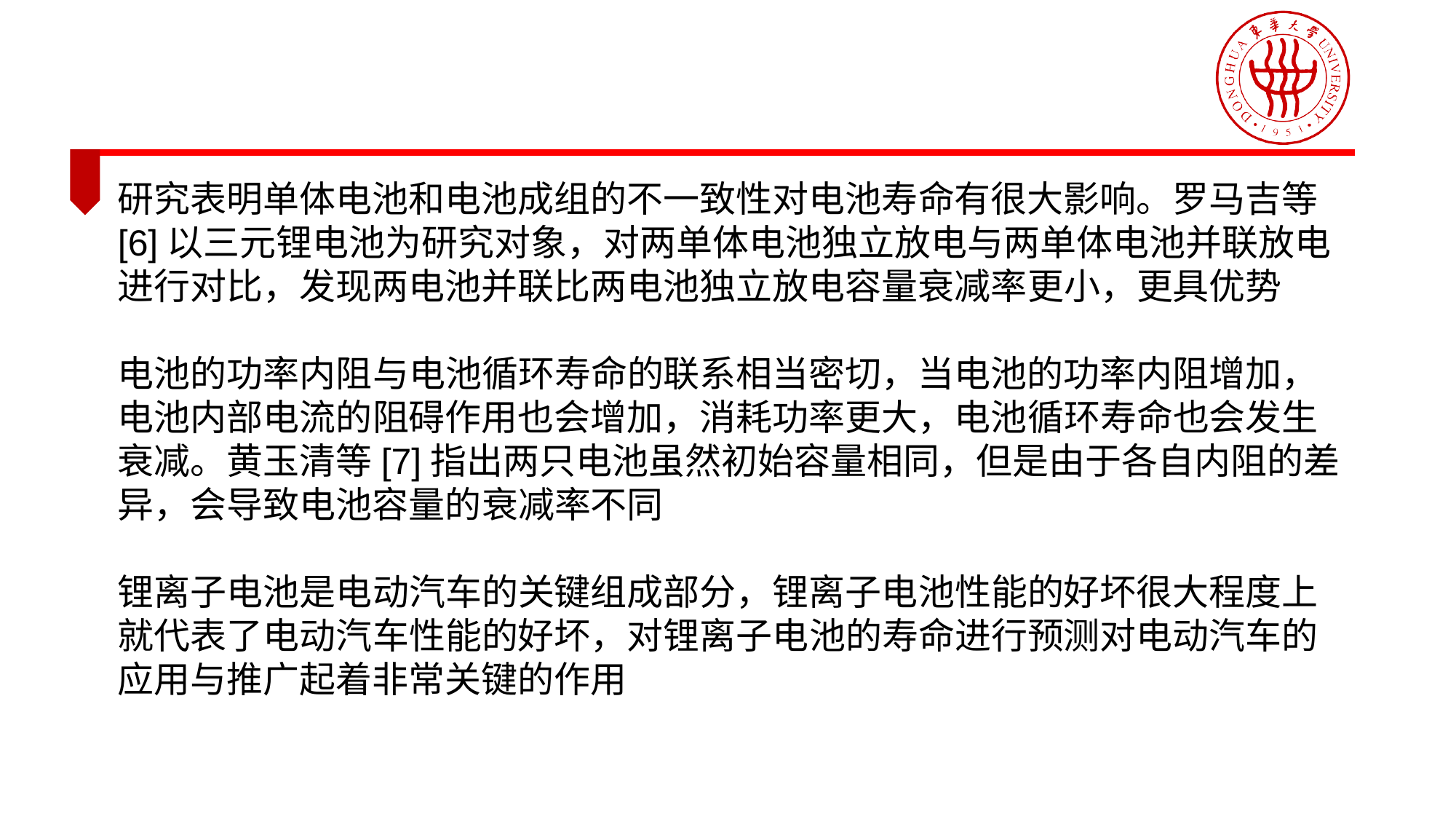

研究表明单体电池和电池成组的不一致性对电池寿命有很大影响。罗马吉等[6]以三元锂电池为研究对象，对两单体电池独立放电与两单体电池并联放电进行对比，发现两电池并联比两电池独立放电容量衰减率更小，更具优势

电池的功率内阻与电池循环寿命的联系相当密切，当电池的功率内阻增加，电池内部电流的阻碍作用也会增加，消耗功率更大，电池循环寿命也会发生衰减。黄玉清等[7]指出两只电池虽然初始容量相同，但是由于各自内阻的差异，会导致电池容量的衰减率不同

锂离子电池是电动汽车的关键组成部分，锂离子电池性能的好坏很大程度上就代表了电动汽车性能的好坏，对锂离子电池的寿命进行预测对电动汽车的应用与推广起着非常关键的作用